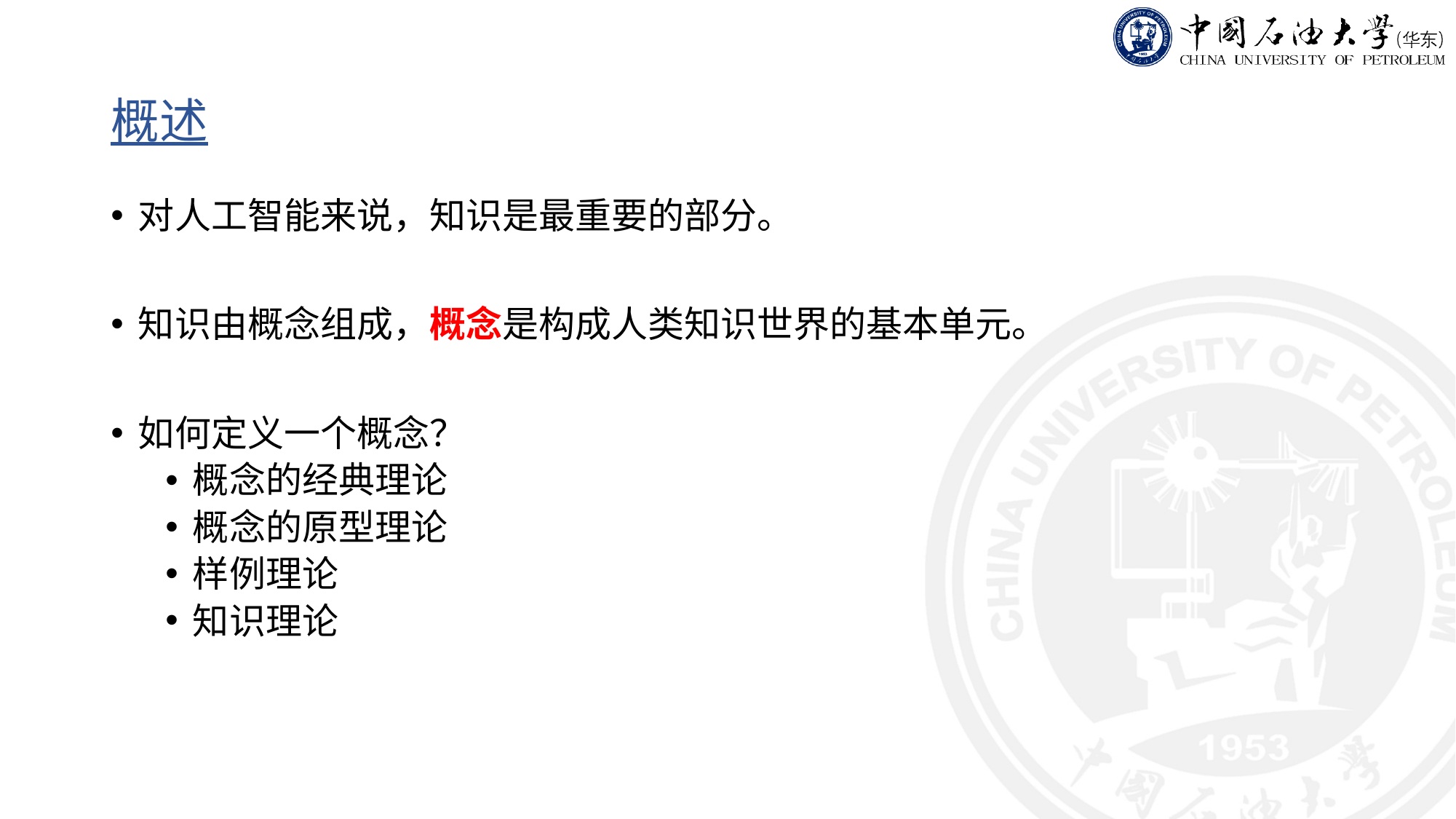

# 概述
对人工智能来说，知识是最重要的部分。

知识由概念组成，概念是构成人类知识世界的基本单元。

如何定义一个概念？
概念的经典理论
概念的原型理论
样例理论
知识理论